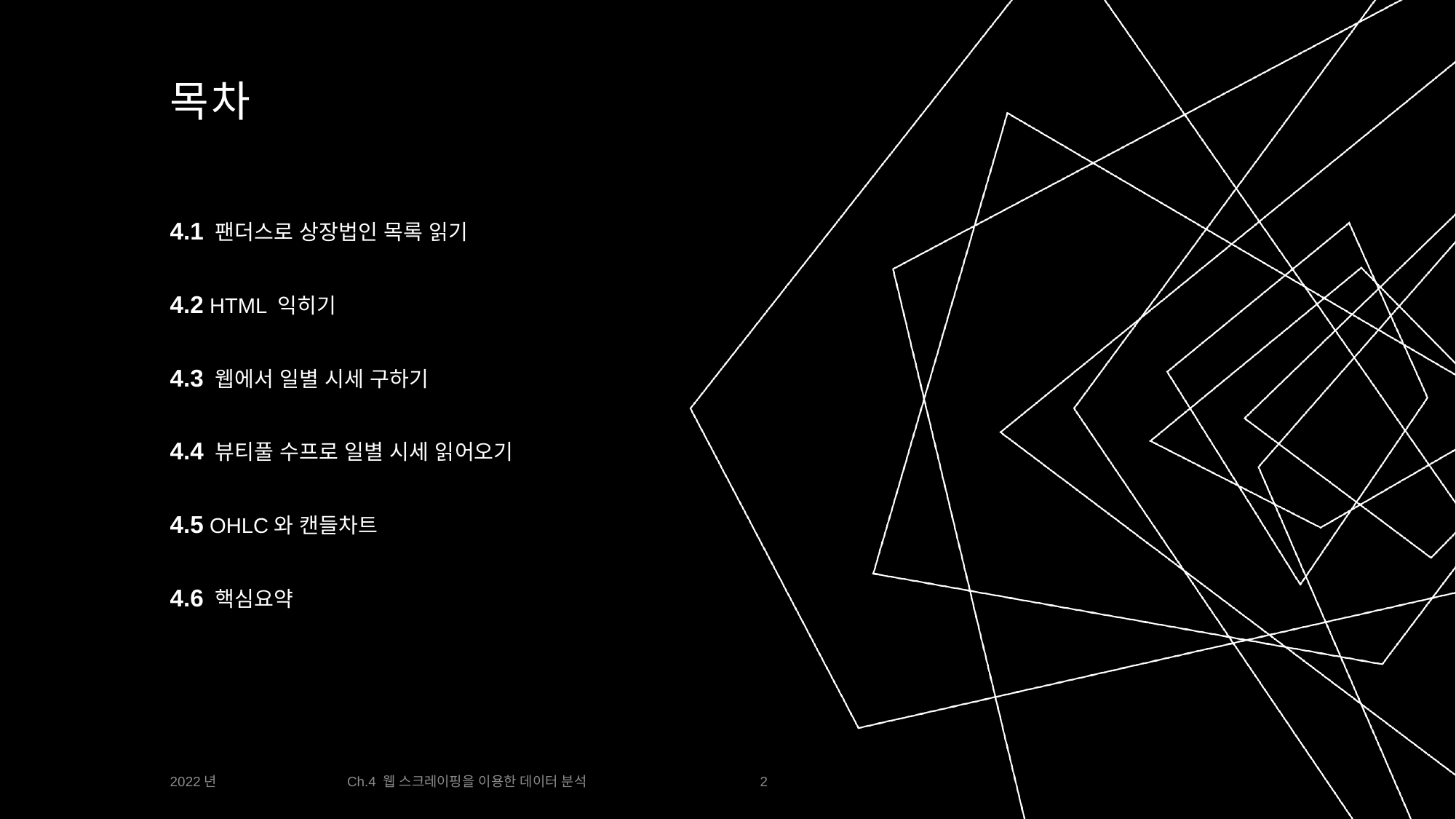

# 목차
4.1 팬더스로 상장법인 목록 읽기
4.2 HTML 익히기
4.3 웹에서 일별 시세 구하기
4.4 뷰티풀 수프로 일별 시세 읽어오기
4.5 OHLC와 캔들차트
4.6 핵심요약
Ch.4 웹 스크레이핑을 이용한 데이터 분석
2022년
2